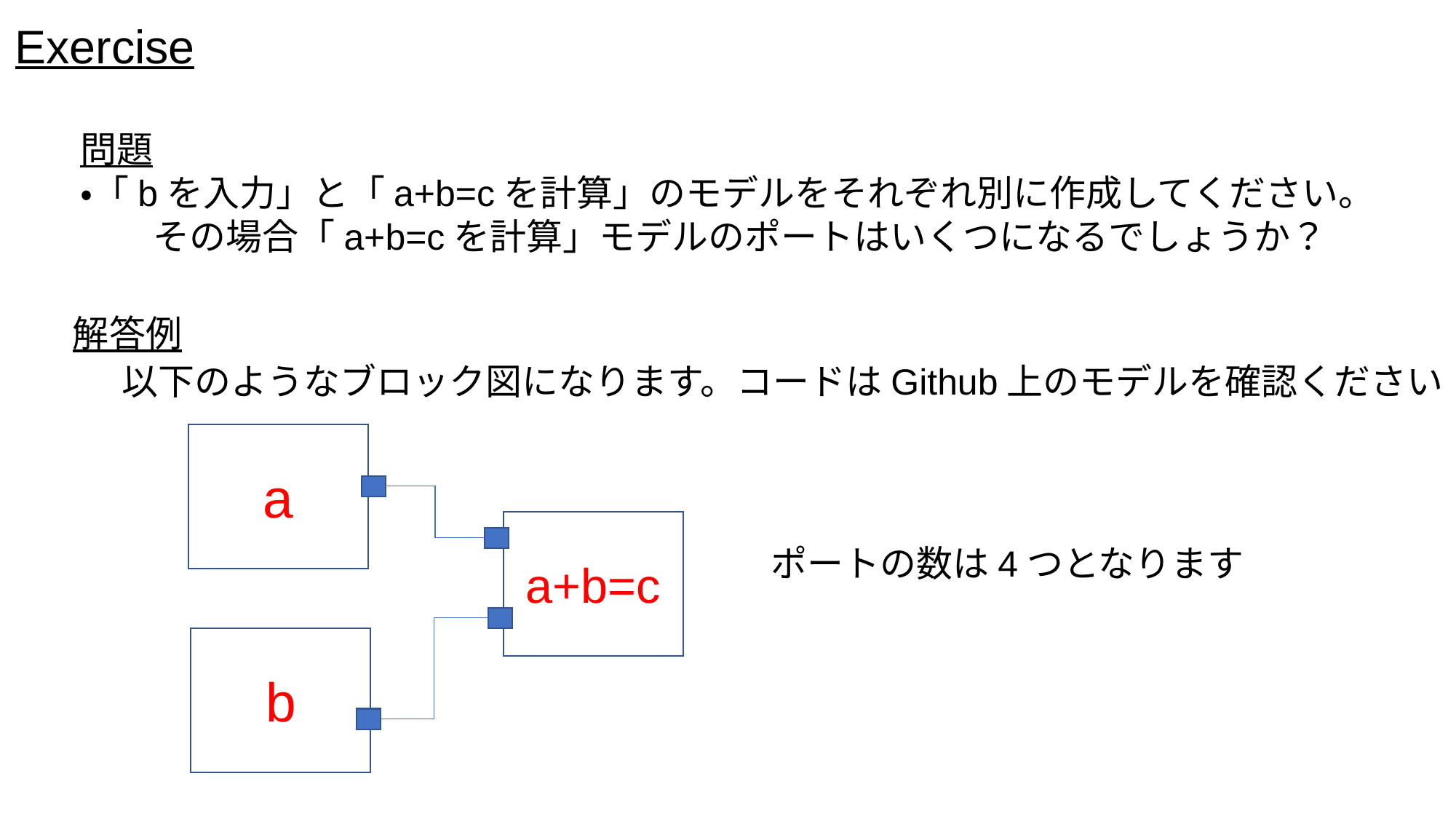

Exercise
問題
・「bを入力」と「a+b=cを計算」のモデルをそれぞれ別に作成してください。
　　その場合「a+b=cを計算」モデルのポートはいくつになるでしょうか？
解答例
以下のようなブロック図になります。コードはGithub上のモデルを確認ください
a

a+b=c

b

ポートの数は4つとなります